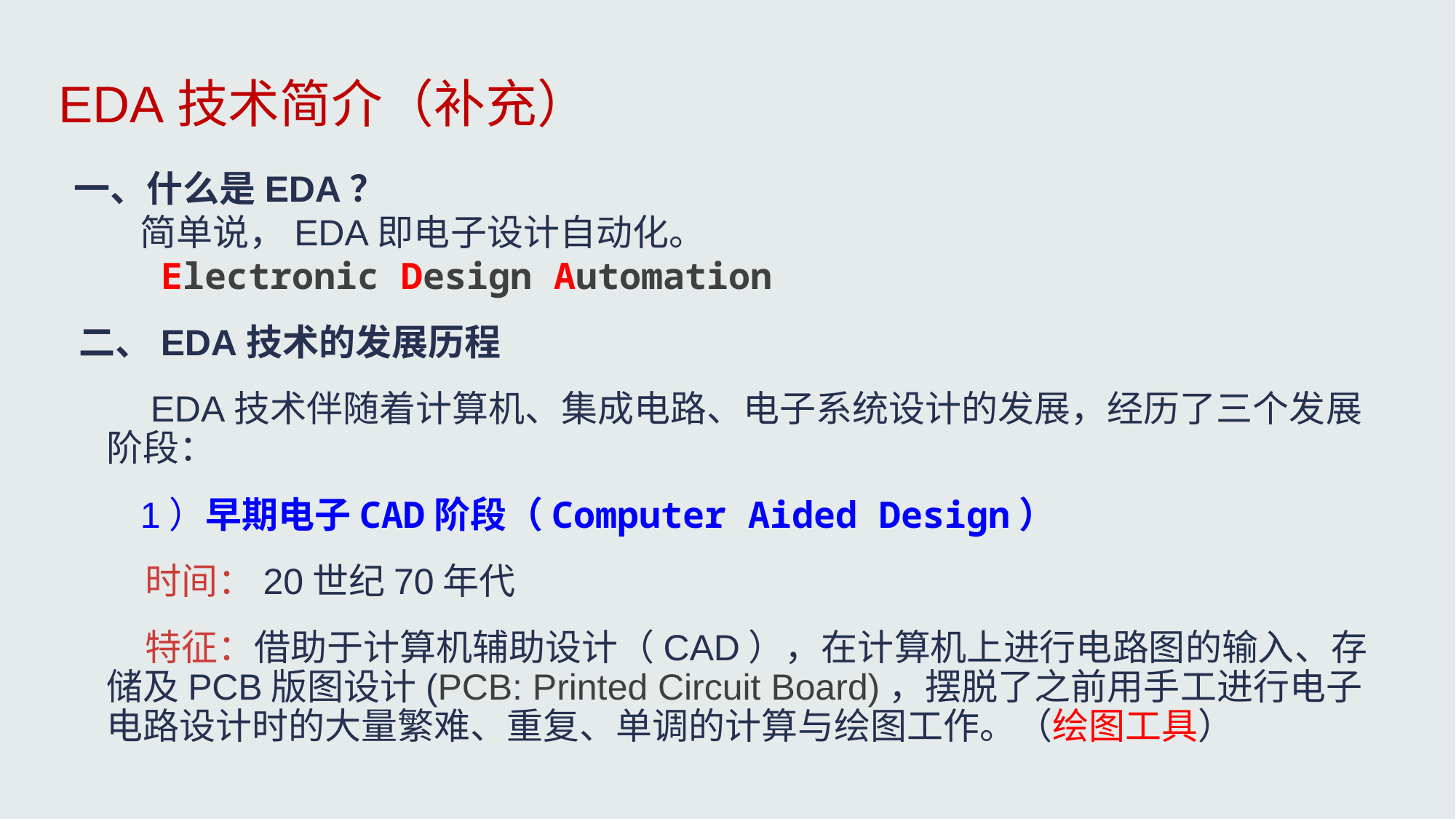

EDA技术简介（补充）
一、什么是EDA？
       简单说，EDA即电子设计自动化。
    Electronic Design Automation
二、EDA技术的发展历程
       EDA技术伴随着计算机、集成电路、电子系统设计的发展，经历了三个发展阶段：
      1）早期电子CAD阶段（Computer Aided Design）
       时间：20世纪70年代
       特征：借助于计算机辅助设计（CAD），在计算机上进行电路图的输入、存储及PCB版图设计(PCB: Printed Circuit Board)，摆脱了之前用手工进行电子电路设计时的大量繁难、重复、单调的计算与绘图工作。（绘图工具）